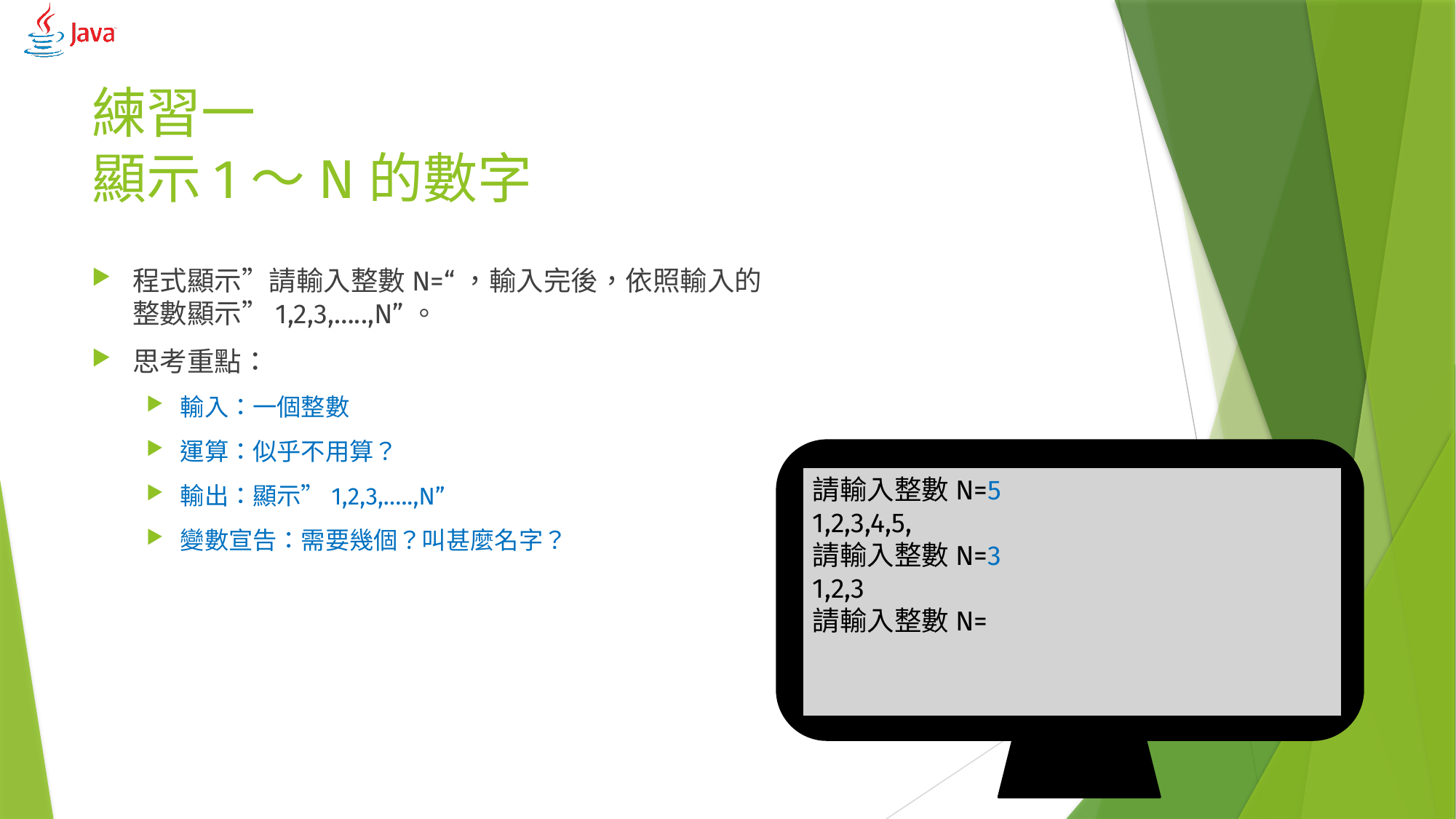

# 練習一 顯示1～N的數字
程式顯示”請輸入整數N=“，輸入完後，依照輸入的整數顯示”1,2,3,…..,N”。
思考重點：
輸入：一個整數
運算：似乎不用算？
輸出：顯示”1,2,3,…..,N”
變數宣告：需要幾個？叫甚麼名字？

請輸入整數N=5
1,2,3,4,5,
請輸入整數N=3
1,2,3
請輸入整數N=